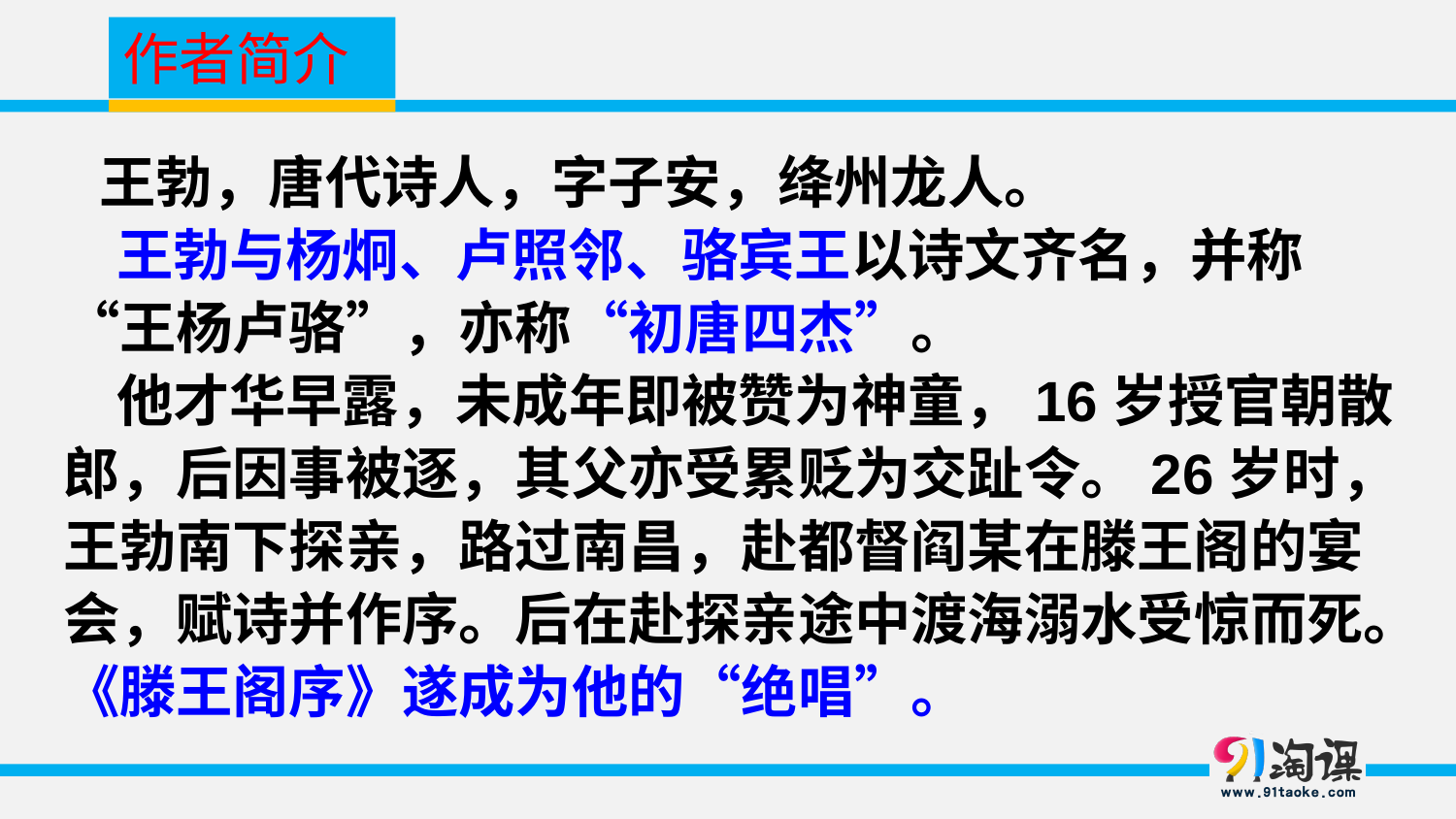

作者简介
      王勃，唐代诗人，字子安，绛州龙人。
　    王勃与杨炯、卢照邻、骆宾王以诗文齐名，并称“王杨卢骆”，亦称“初唐四杰”。
　    他才华早露，未成年即被赞为神童，16岁授官朝散郎，后因事被逐，其父亦受累贬为交趾令。26岁时，王勃南下探亲，路过南昌，赴都督阎某在滕王阁的宴会，赋诗并作序。后在赴探亲途中渡海溺水受惊而死。《滕王阁序》遂成为他的“绝唱”。